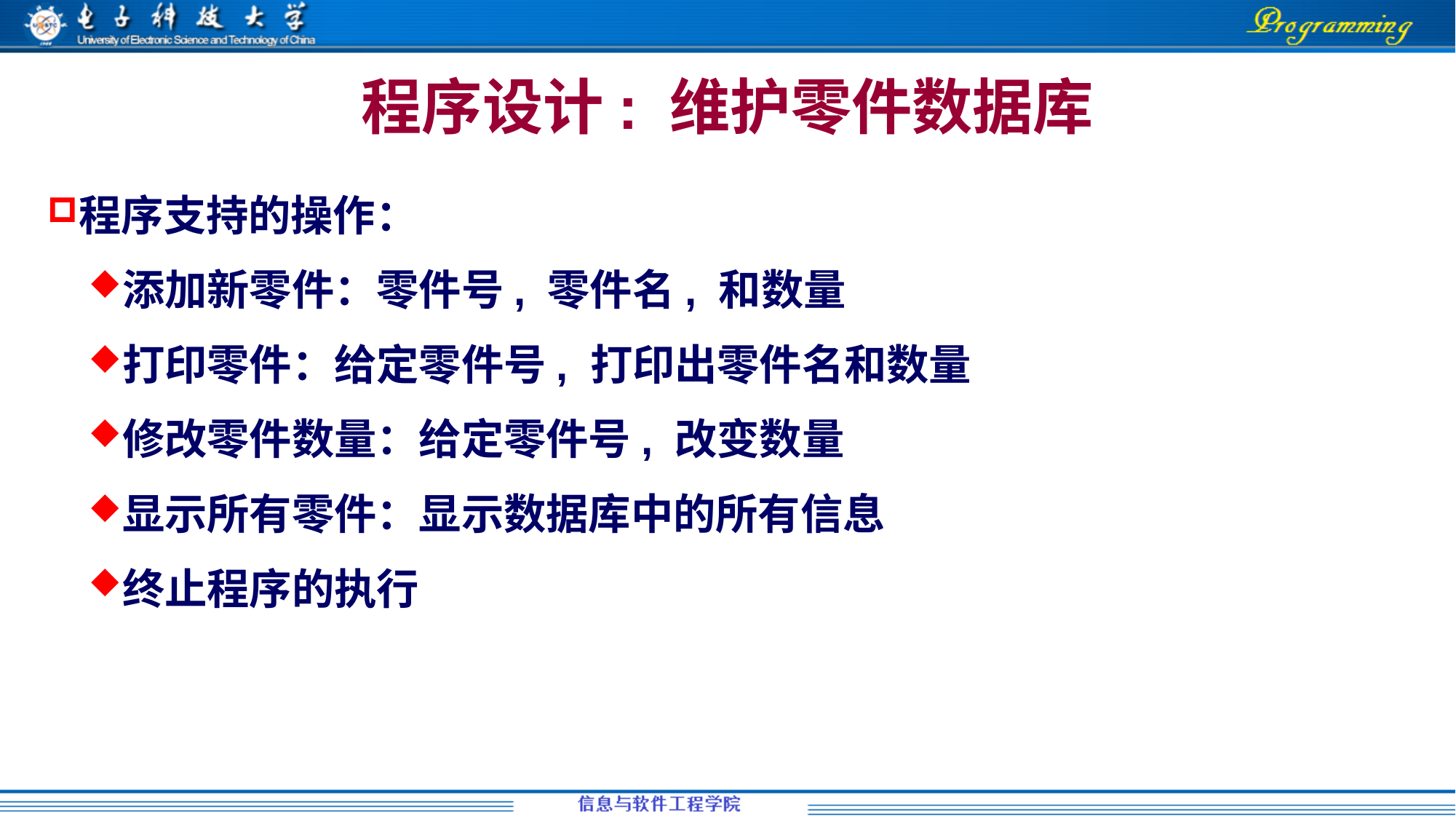

# 程序设计: 维护零件数据库
程序支持的操作：
添加新零件：零件号, 零件名, 和数量
打印零件：给定零件号, 打印出零件名和数量
修改零件数量：给定零件号, 改变数量
显示所有零件：显示数据库中的所有信息
终止程序的执行